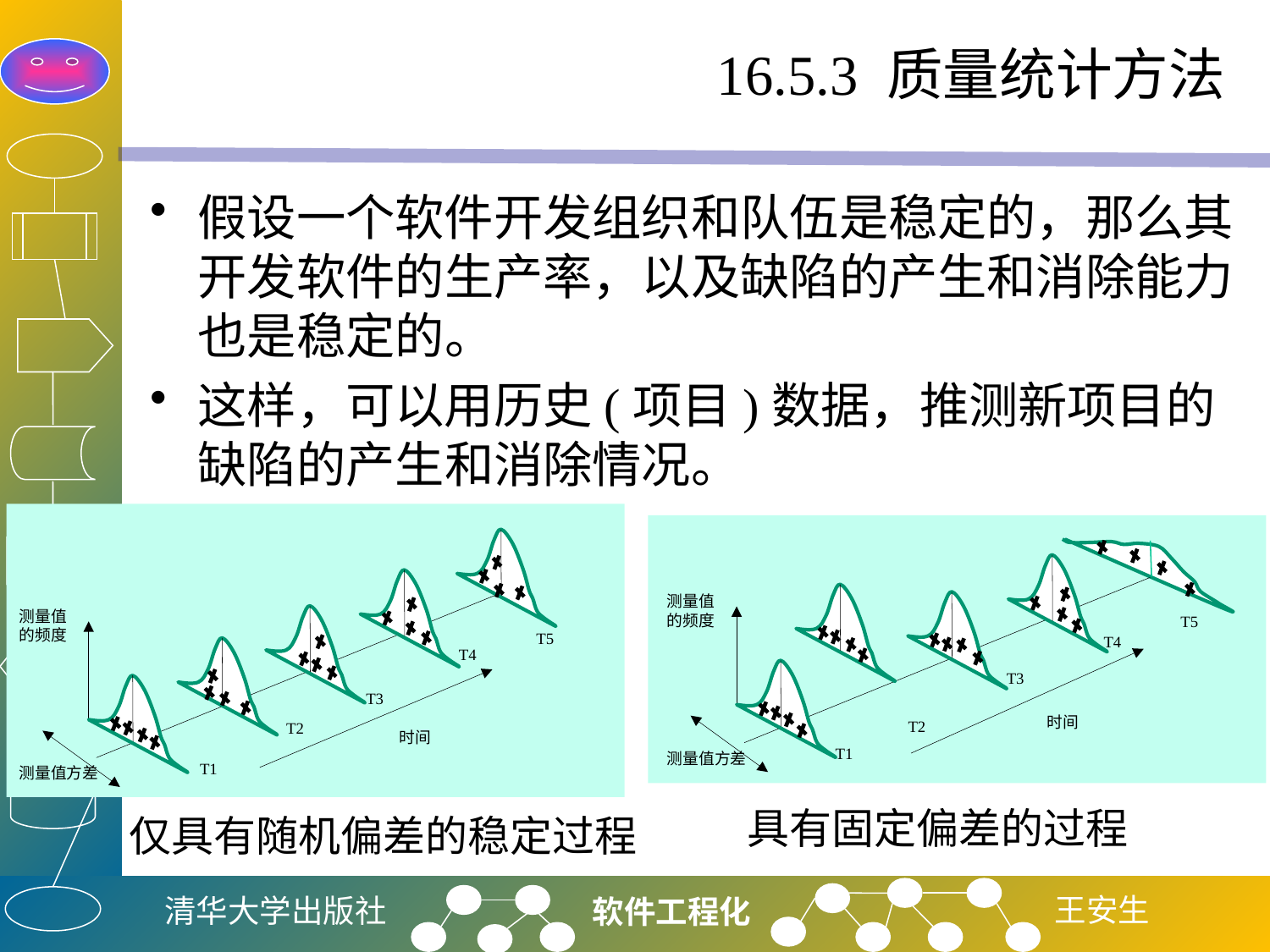

# 16.5.3 质量统计方法
假设一个软件开发组织和队伍是稳定的，那么其开发软件的生产率，以及缺陷的产生和消除能力也是稳定的。
这样，可以用历史(项目)数据，推测新项目的缺陷的产生和消除情况。

测量值
的频度

T5

T4

T3
T2
时间
T1
测量值方差

测量值
的频度

T5
T4

T3
时间
T2
T1
测量值方差
具有固定偏差的过程
仅具有随机偏差的稳定过程